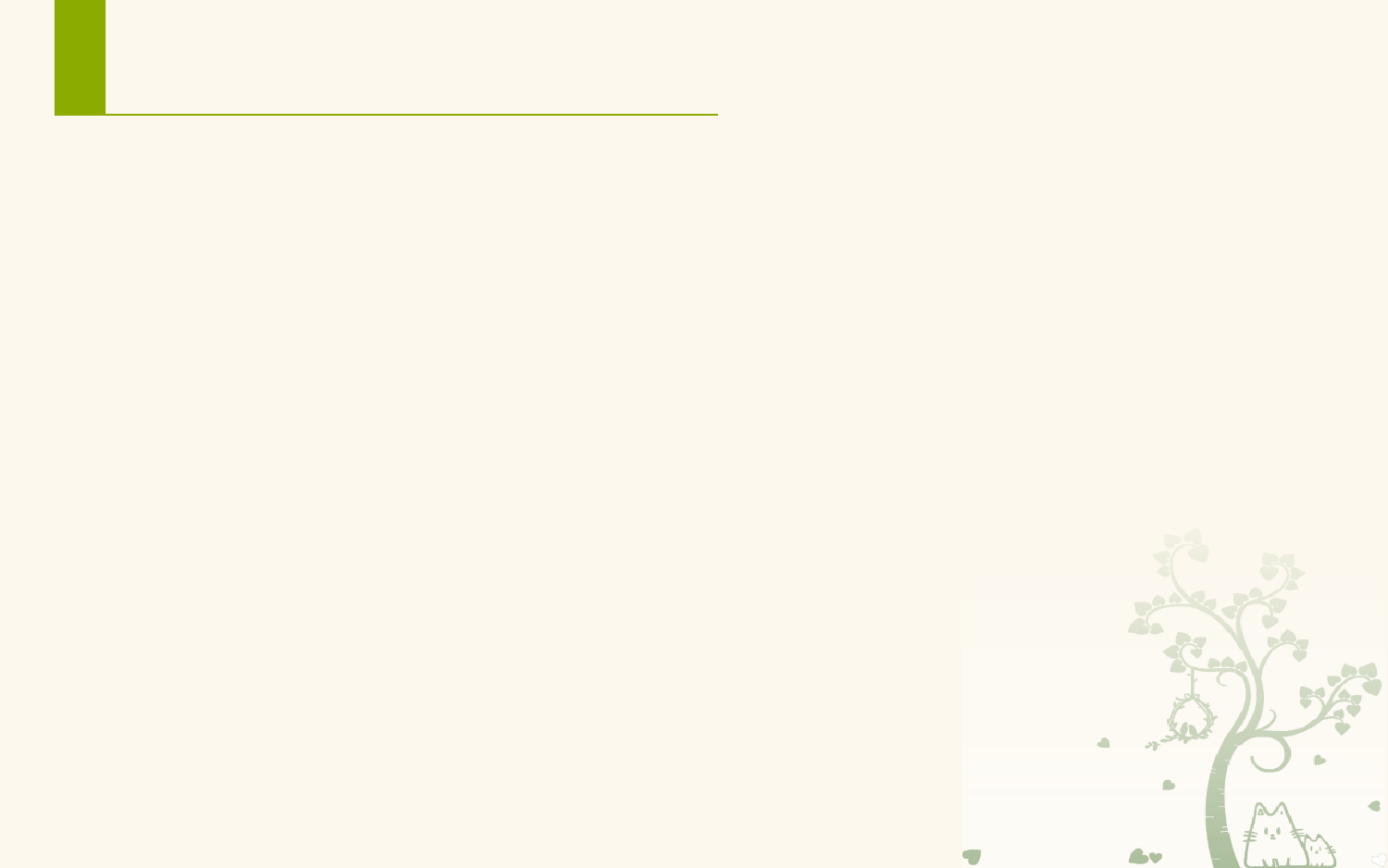

# 常用布局小结
线性布局：水平，垂直
gravity:对齐，设置到布局
layout_gravity: 对齐，子元素设置
layout_weight:权重
相对布局：
父容器
兄弟组件
margin
padding